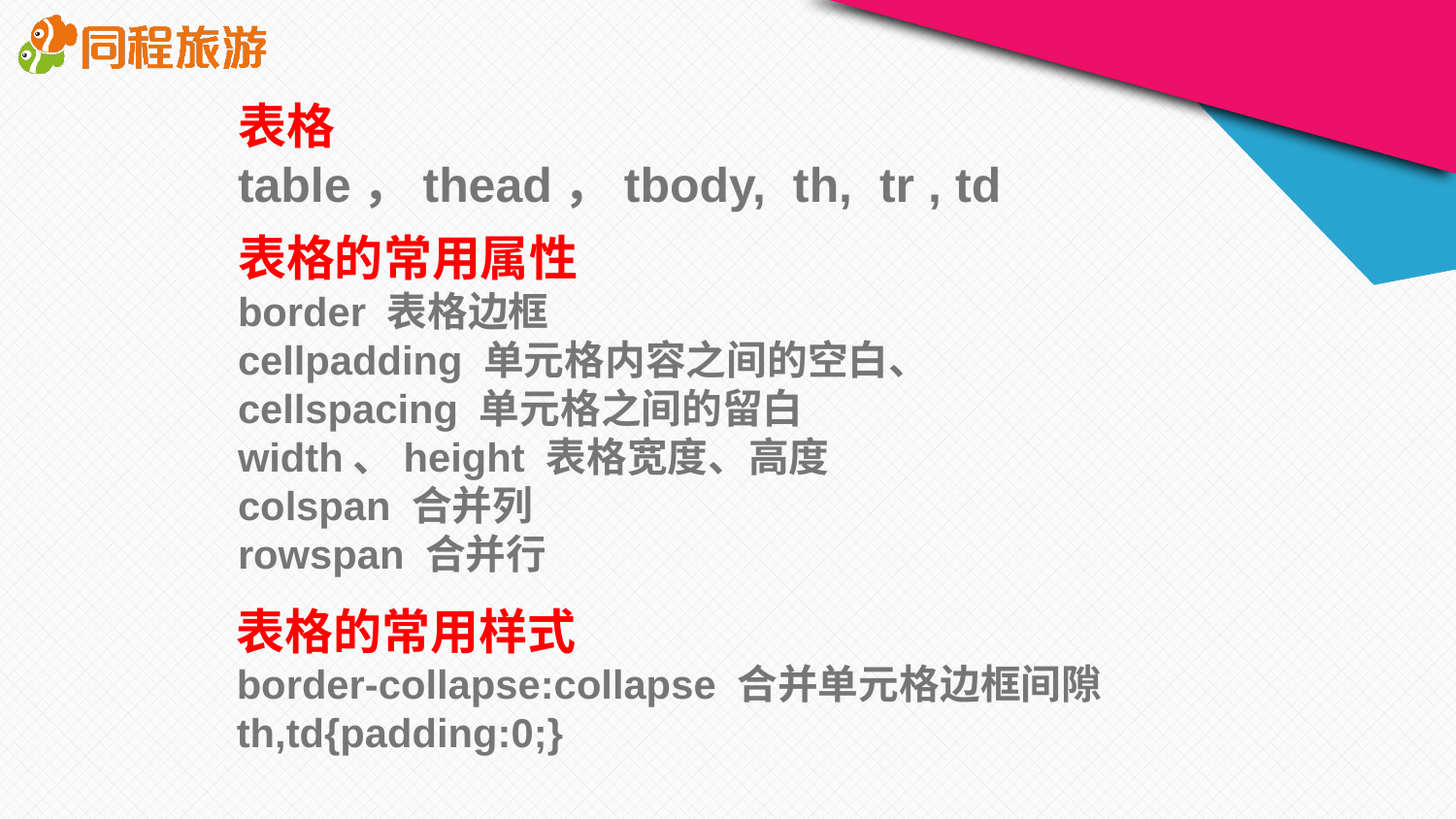

表格
table，thead，tbody,  th,  tr , td

表格的常用属性
border 表格边框
cellpadding 单元格内容之间的空白、
cellspacing 单元格之间的留白
width、height 表格宽度、高度
colspan 合并列
rowspan 合并行
表格的常用样式
border-collapse:collapse 合并单元格边框间隙
th,td{padding:0;}